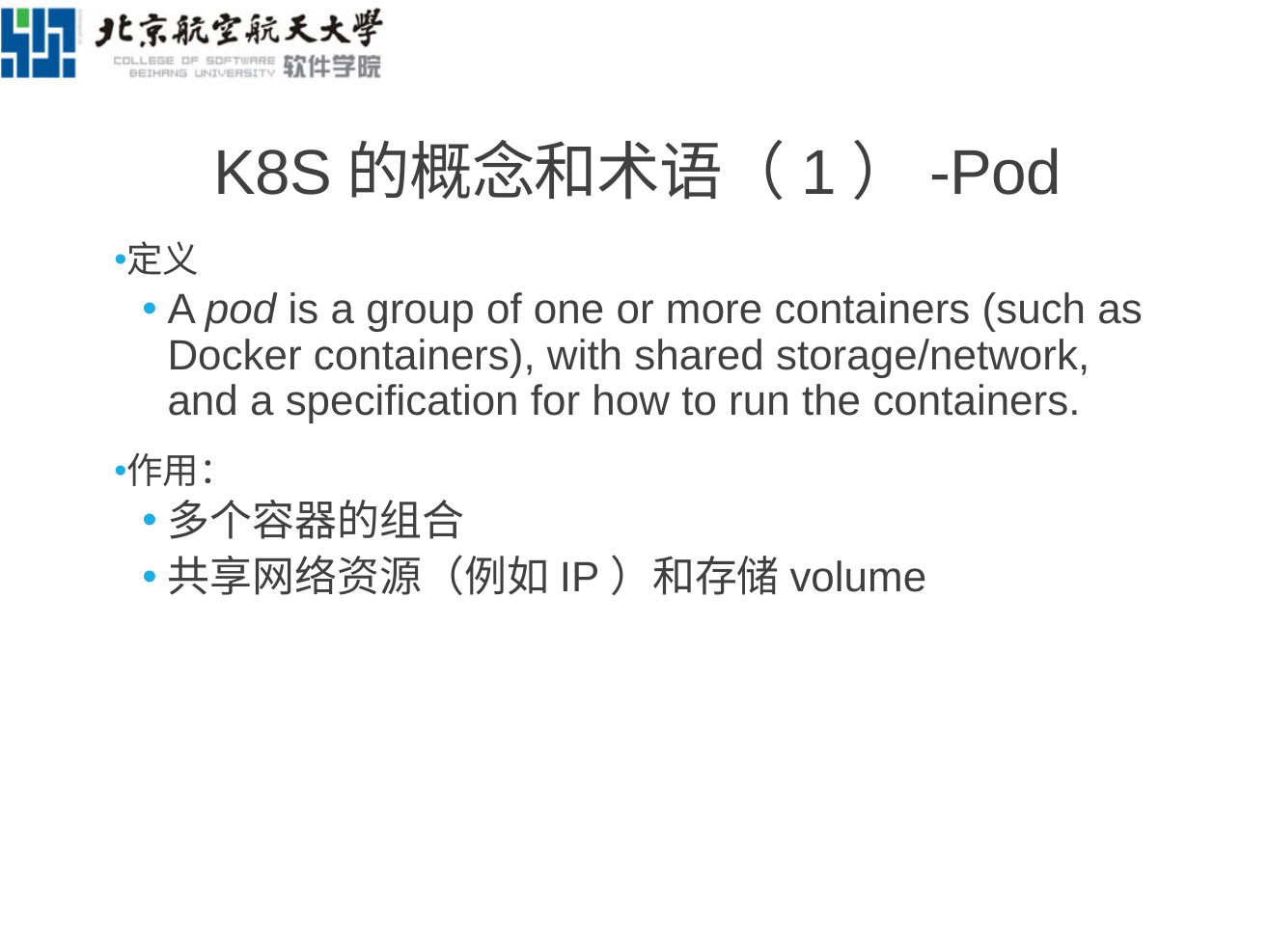

# K8S的概念和术语（1）-Pod
定义
A pod is a group of one or more containers (such as Docker containers), with shared storage/network, and a specification for how to run the containers.
作用：
多个容器的组合
共享网络资源（例如IP）和存储volume